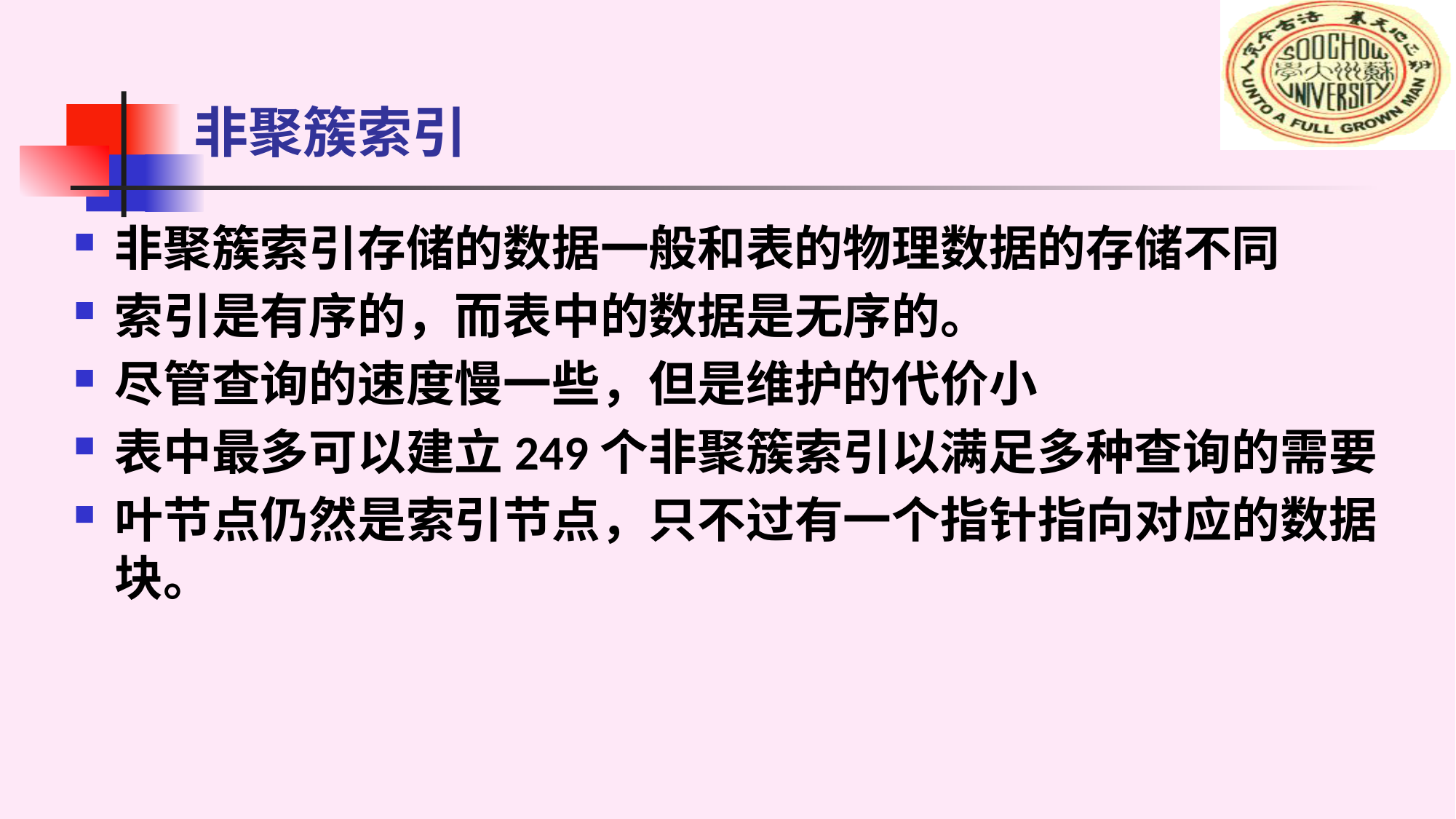

# 非聚簇索引
非聚簇索引存储的数据一般和表的物理数据的存储不同
索引是有序的，而表中的数据是无序的。
尽管查询的速度慢一些，但是维护的代价小
表中最多可以建立249个非聚簇索引以满足多种查询的需要
叶节点仍然是索引节点，只不过有一个指针指向对应的数据块。